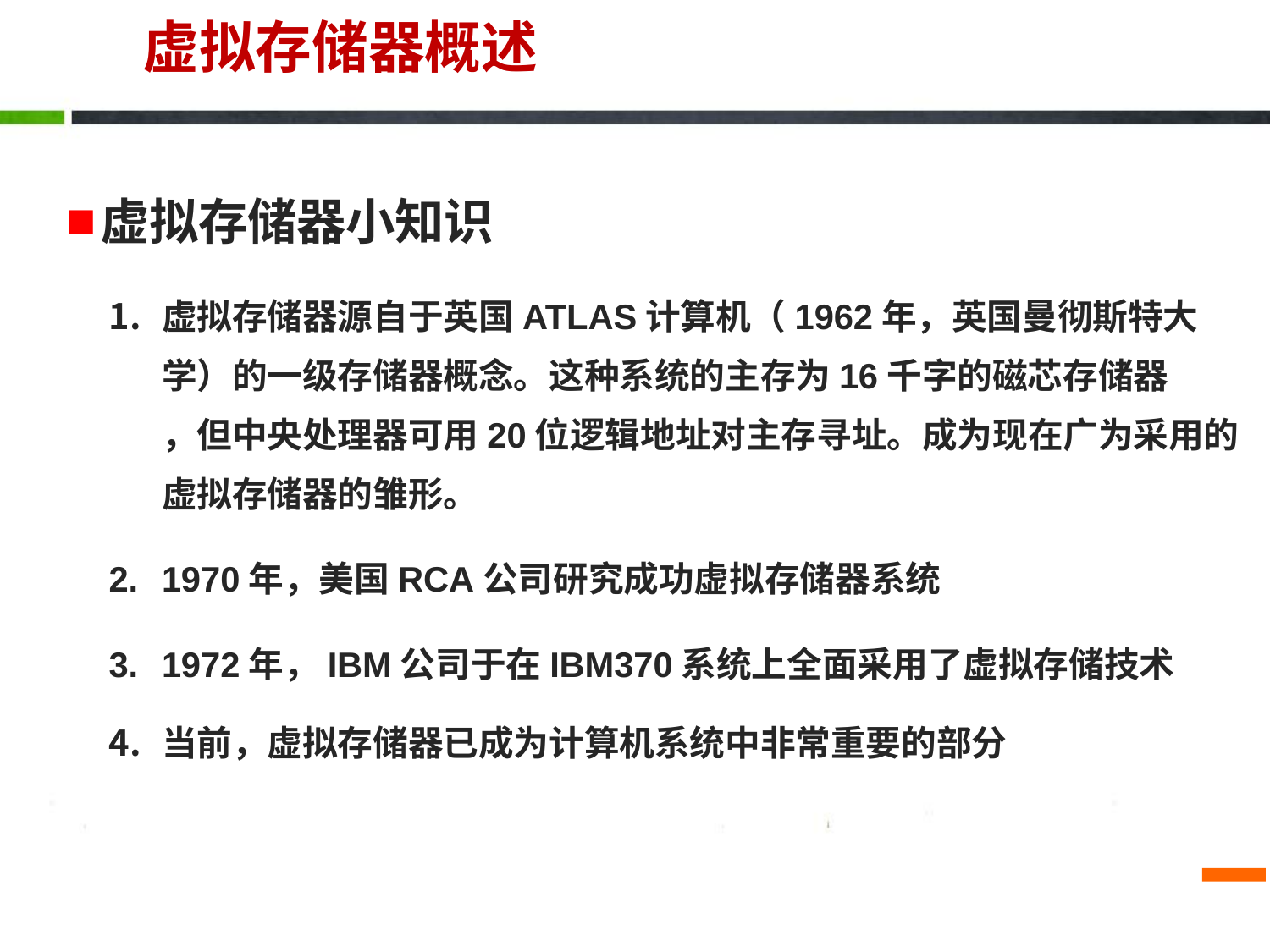

# 虚拟存储器概述
虚拟存储器小知识
虚拟存储器源自于英国ATLAS计算机（1962年，英国曼彻斯特大学）的一级存储器概念。这种系统的主存为16千字的磁芯存储器
，但中央处理器可用20位逻辑地址对主存寻址。成为现在广为采用的虚拟存储器的雏形。

1970年，美国RCA公司研究成功虚拟存储器系统

1972年，IBM公司于在IBM370系统上全面采用了虚拟存储技术

当前，虚拟存储器已成为计算机系统中非常重要的部分